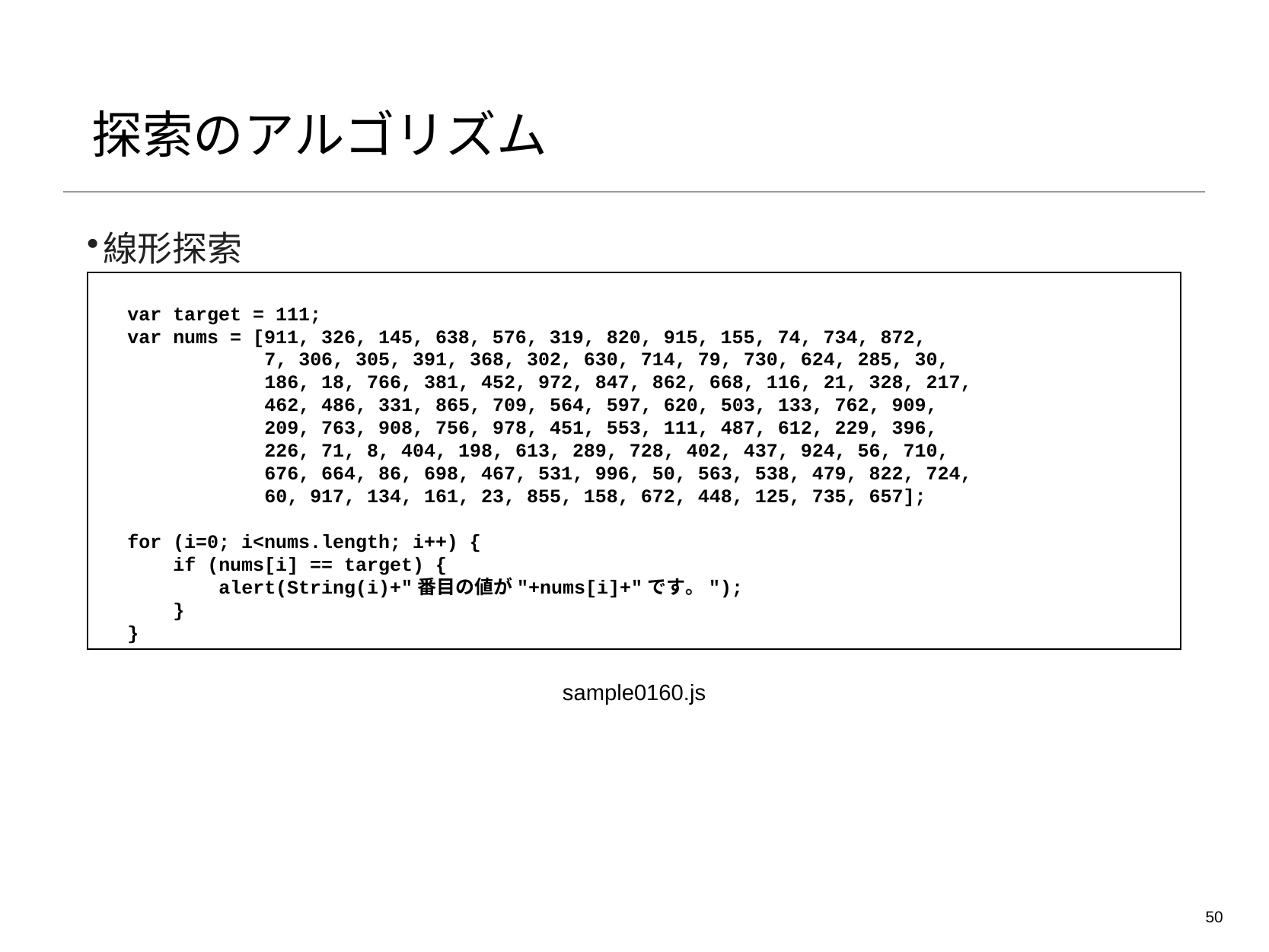

# 探索のアルゴリズム
線形探索

二分探索 (ソート済みが前提) (再帰関数の概念を用いても良い)

var target = 111;
var nums = [911, 326, 145, 638, 576, 319, 820, 915, 155, 74, 734, 872,
            7, 306, 305, 391, 368, 302, 630, 714, 79, 730, 624, 285, 30,
            186, 18, 766, 381, 452, 972, 847, 862, 668, 116, 21, 328, 217,
            462, 486, 331, 865, 709, 564, 597, 620, 503, 133, 762, 909,
            209, 763, 908, 756, 978, 451, 553, 111, 487, 612, 229, 396,
            226, 71, 8, 404, 198, 613, 289, 728, 402, 437, 924, 56, 710,
            676, 664, 86, 698, 467, 531, 996, 50, 563, 538, 479, 822, 724,
            60, 917, 134, 161, 23, 855, 158, 672, 448, 125, 735, 657];

for (i=0; i<nums.length; i++) {
    if (nums[i] == target) {
        alert(String(i)+"番目の値が"+nums[i]+"です。");
    }
}
sample0160.js
50